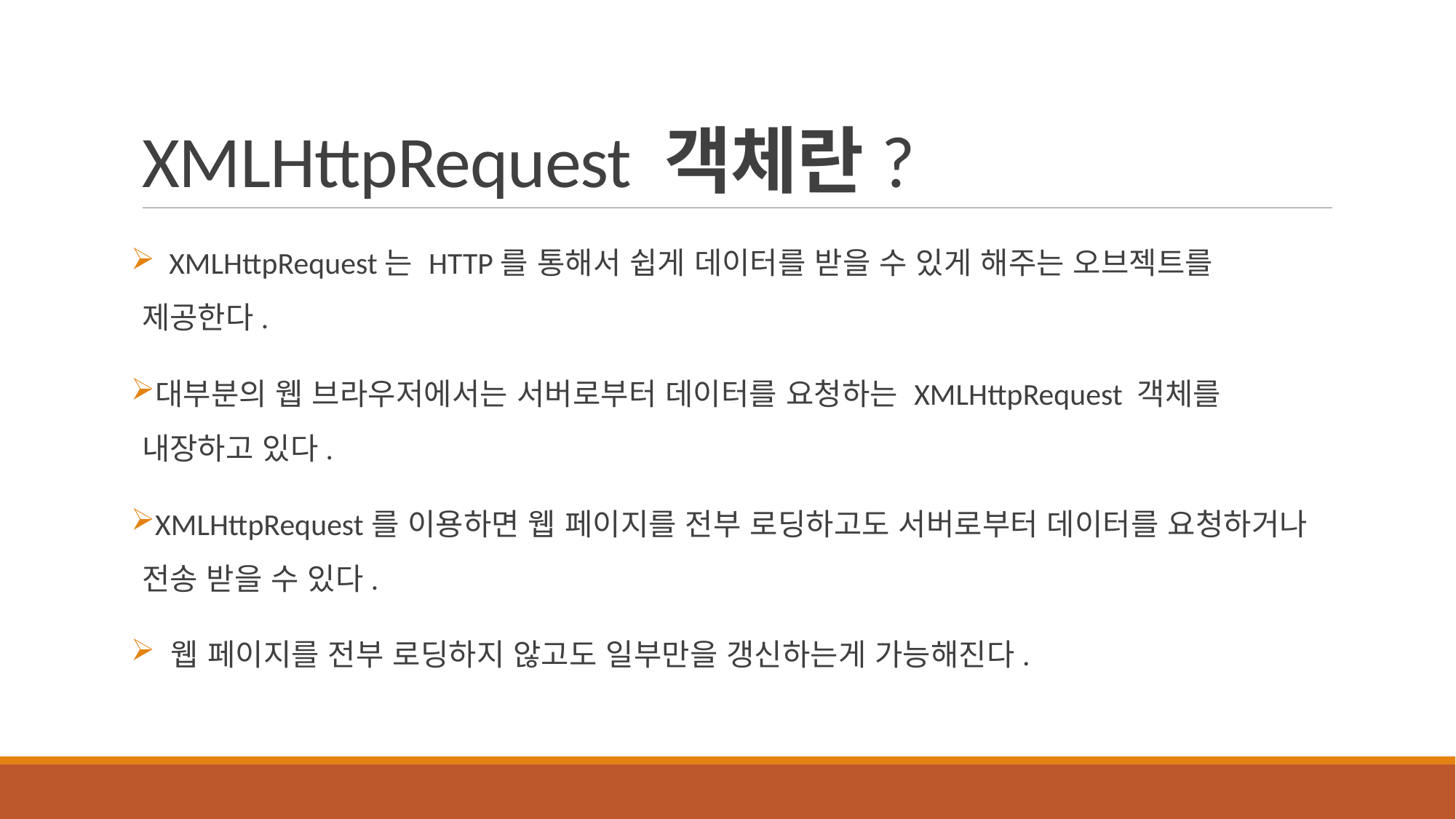

# XMLHttpRequest 객체란?
  XMLHttpRequest는 HTTP를 통해서 쉽게 데이터를 받을 수 있게 해주는 오브젝트를 제공한다.
대부분의 웹 브라우저에서는 서버로부터 데이터를 요청하는 XMLHttpRequest 객체를 내장하고 있다.
XMLHttpRequest를 이용하면 웹 페이지를 전부 로딩하고도 서버로부터 데이터를 요청하거나 전송 받을 수 있다.
 웹 페이지를 전부 로딩하지 않고도 일부만을 갱신하는게 가능해진다.